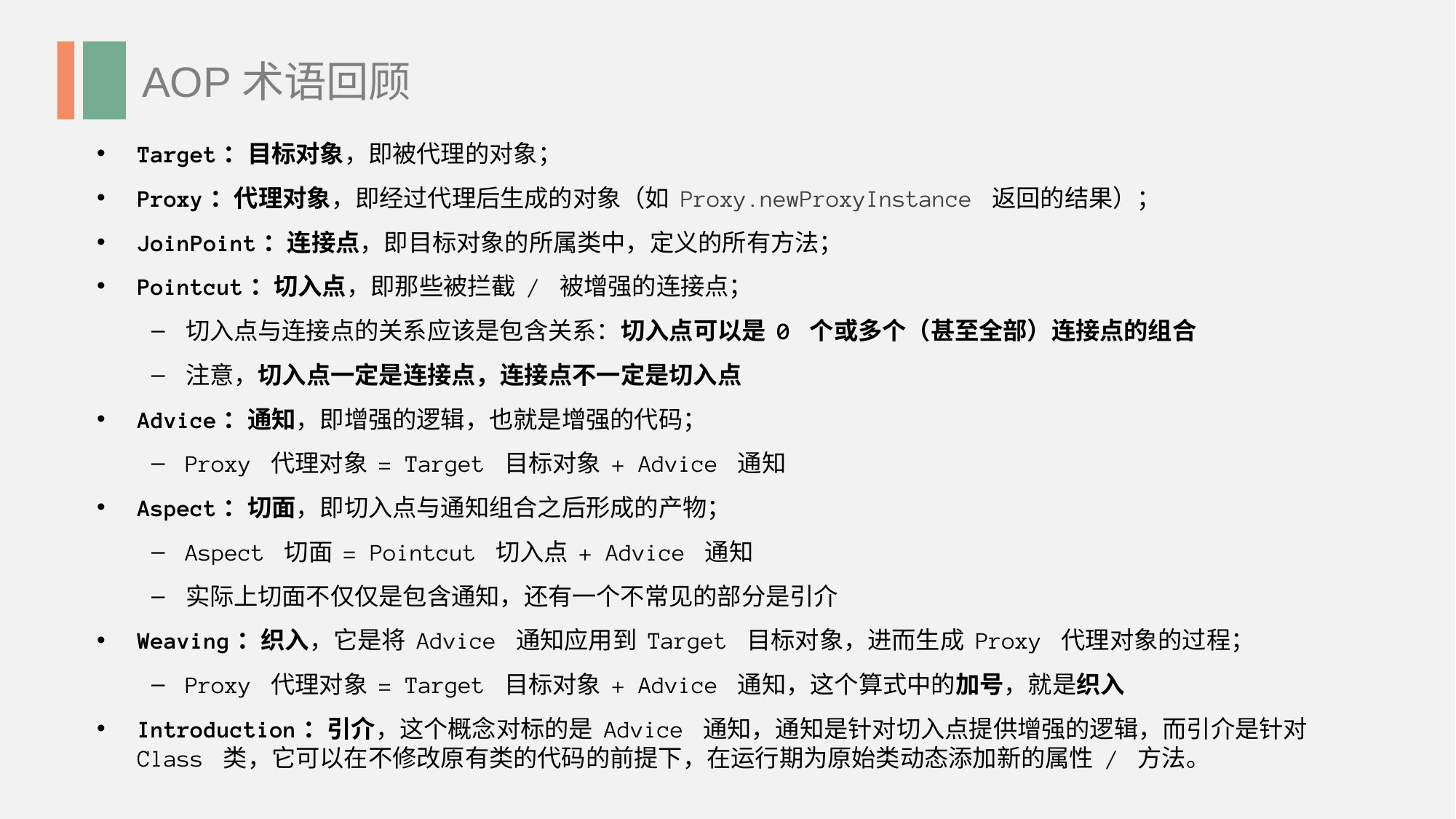

AOP术语回顾
Target：目标对象，即被代理的对象；
Proxy：代理对象，即经过代理后生成的对象（如 Proxy.newProxyInstance 返回的结果）；
JoinPoint：连接点，即目标对象的所属类中，定义的所有方法；
Pointcut：切入点，即那些被拦截 / 被增强的连接点；
切入点与连接点的关系应该是包含关系：切入点可以是 0 个或多个（甚至全部）连接点的组合
注意，切入点一定是连接点，连接点不一定是切入点
Advice：通知，即增强的逻辑，也就是增强的代码；
Proxy 代理对象 = Target 目标对象 + Advice 通知
Aspect：切面，即切入点与通知组合之后形成的产物；
Aspect 切面 = Pointcut 切入点 + Advice 通知
实际上切面不仅仅是包含通知，还有一个不常见的部分是引介
Weaving：织入，它是将 Advice 通知应用到 Target 目标对象，进而生成 Proxy 代理对象的过程；
Proxy 代理对象 = Target 目标对象 + Advice 通知，这个算式中的加号，就是织入
Introduction：引介，这个概念对标的是 Advice 通知，通知是针对切入点提供增强的逻辑，而引介是针对 Class 类，它可以在不修改原有类的代码的前提下，在运行期为原始类动态添加新的属性 / 方法。